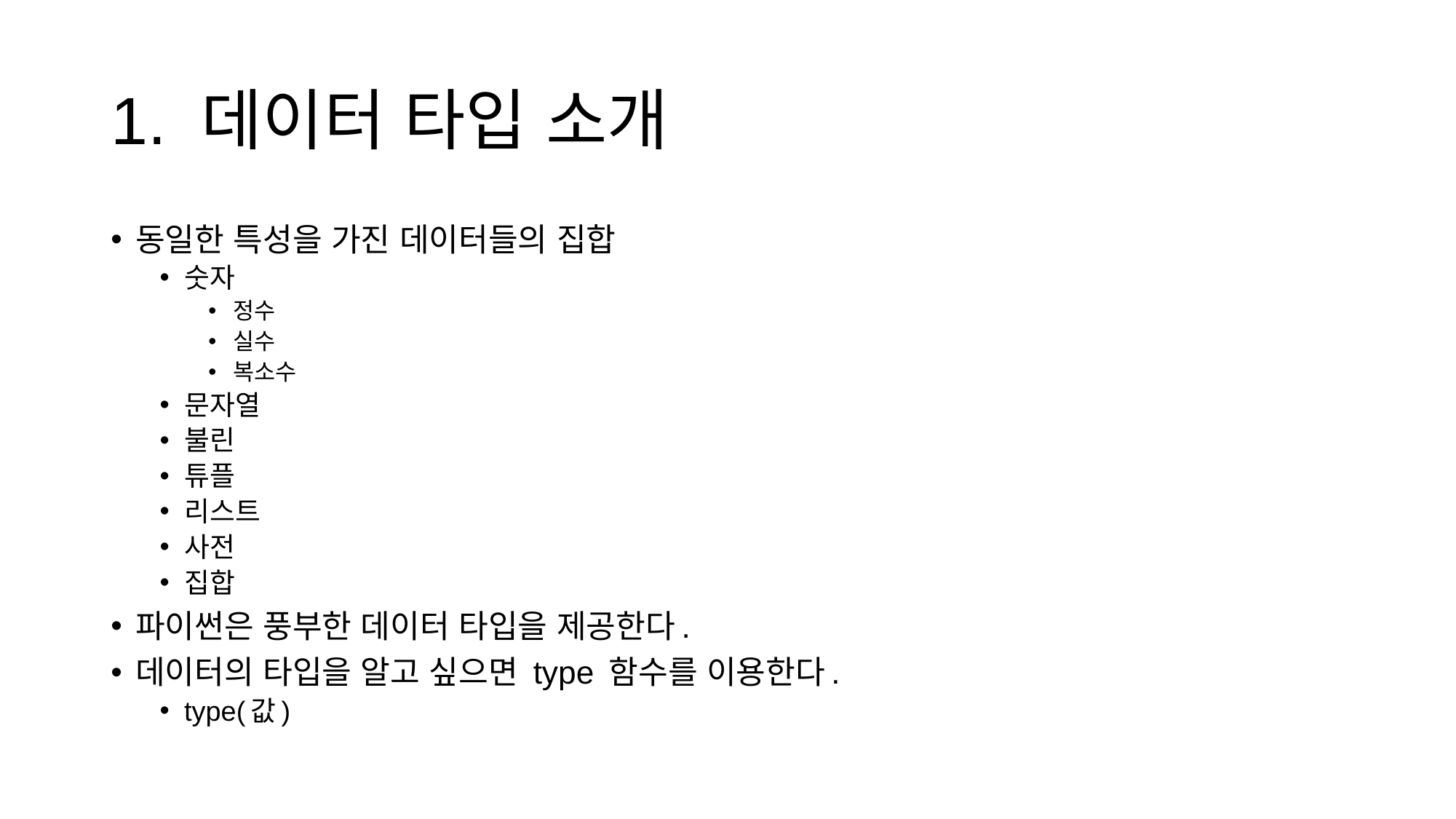

# 1. 데이터 타입 소개
동일한 특성을 가진 데이터들의 집합
숫자
정수
실수
복소수
문자열
불린
튜플
리스트
사전
집합
파이썬은 풍부한 데이터 타입을 제공한다.
데이터의 타입을 알고 싶으면 type 함수를 이용한다.
type(값)